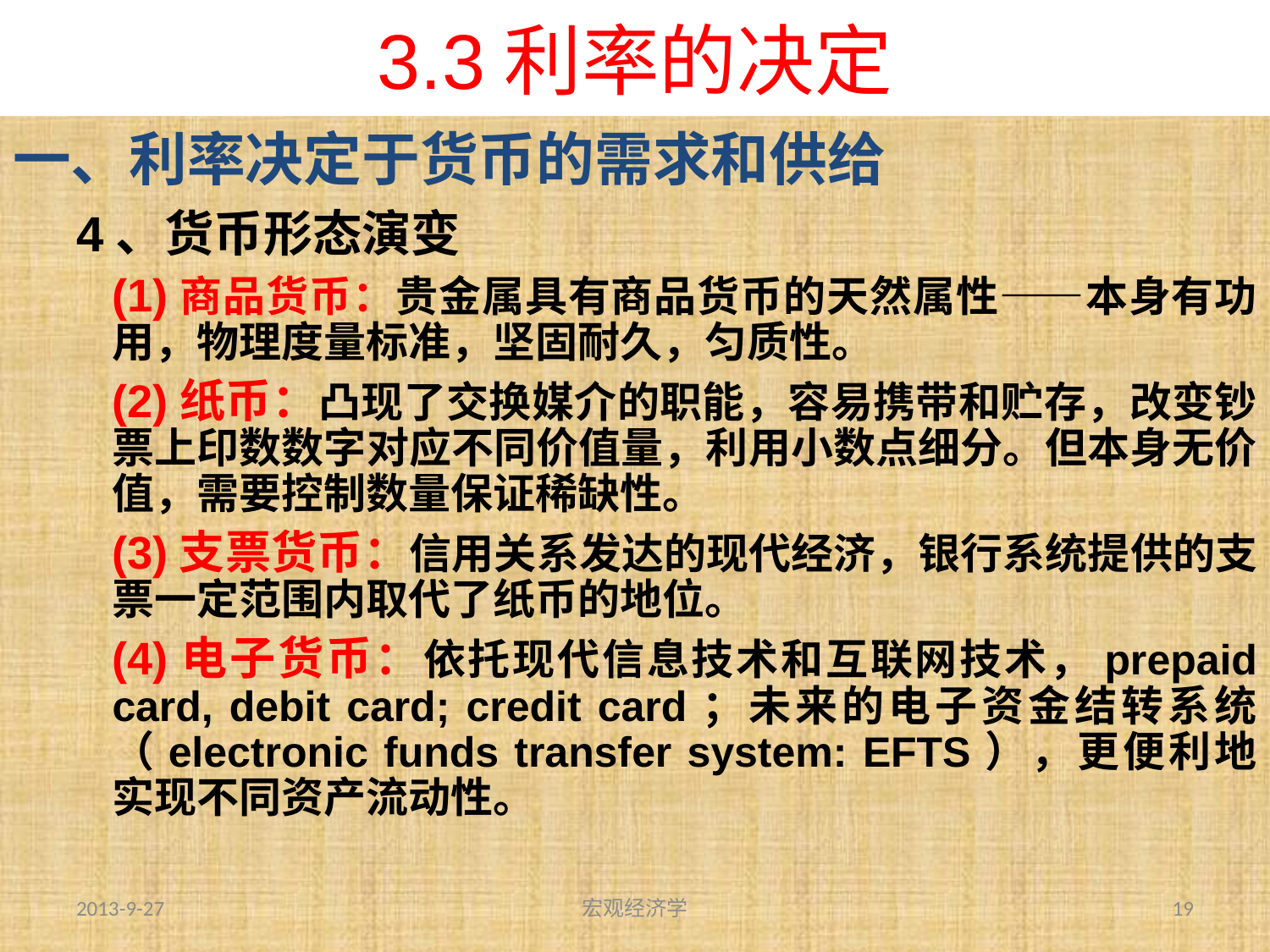

# 3.3利率的决定
一、利率决定于货币的需求和供给
4、货币形态演变
(1)商品货币：贵金属具有商品货币的天然属性——本身有功用，物理度量标准，坚固耐久，匀质性。
(2)纸币：凸现了交换媒介的职能，容易携带和贮存，改变钞票上印数数字对应不同价值量，利用小数点细分。但本身无价值，需要控制数量保证稀缺性。
(3)支票货币：信用关系发达的现代经济，银行系统提供的支票一定范围内取代了纸币的地位。
(4)电子货币：依托现代信息技术和互联网技术，prepaid card, debit card; credit card；未来的电子资金结转系统（electronic funds transfer system: EFTS），更便利地实现不同资产流动性。
2013-9-27
宏观经济学
19